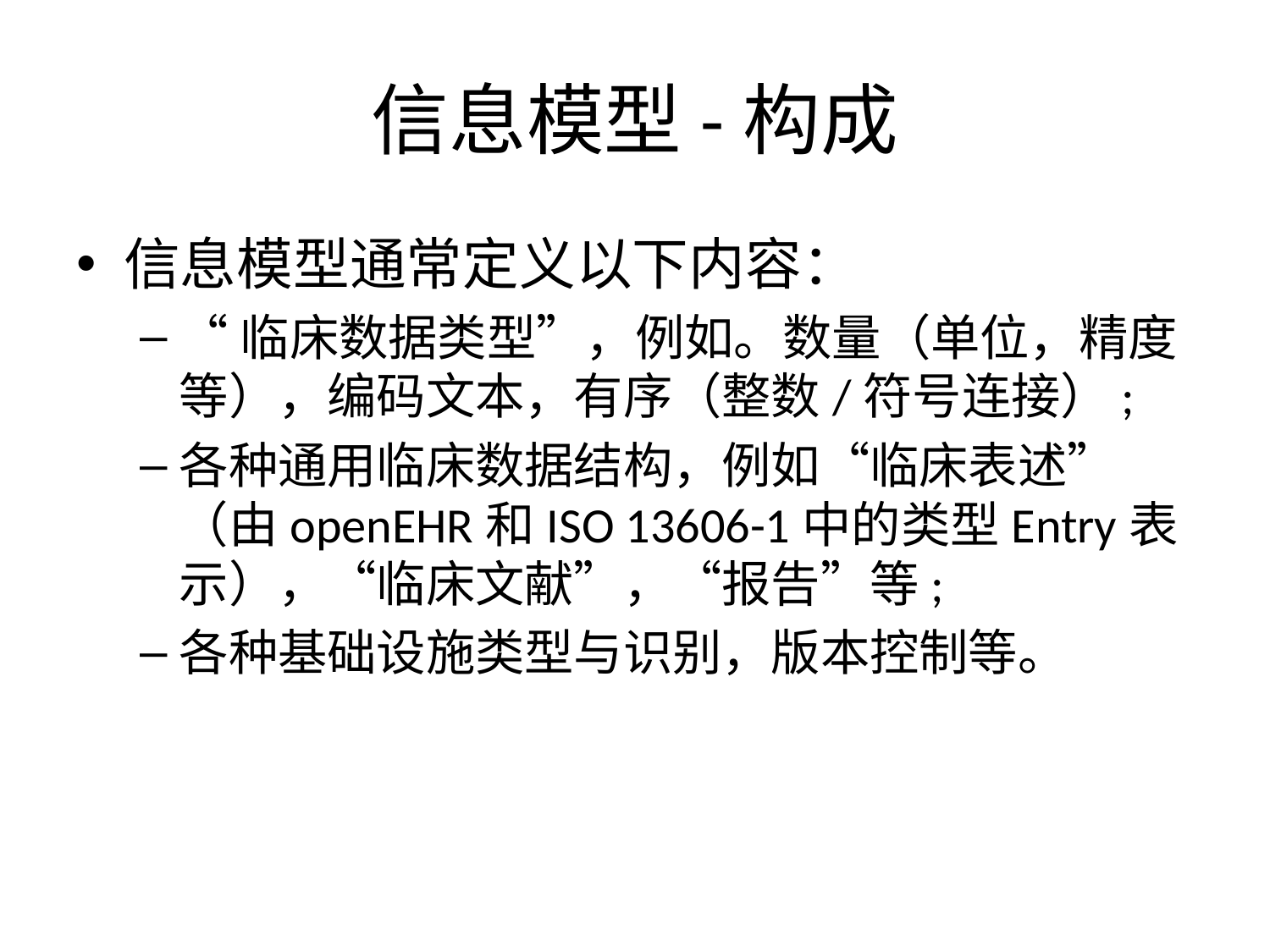

# 信息模型-构成
信息模型通常定义以下内容：
“临床数据类型”，例如。数量（单位，精度等），编码文本，有序（整数/符号连接）;
各种通用临床数据结构，例如“临床表述”（由openEHR和ISO 13606-1中的类型Entry表示），“临床文献”，“报告”等;
各种基础设施类型与识别，版本控制等。